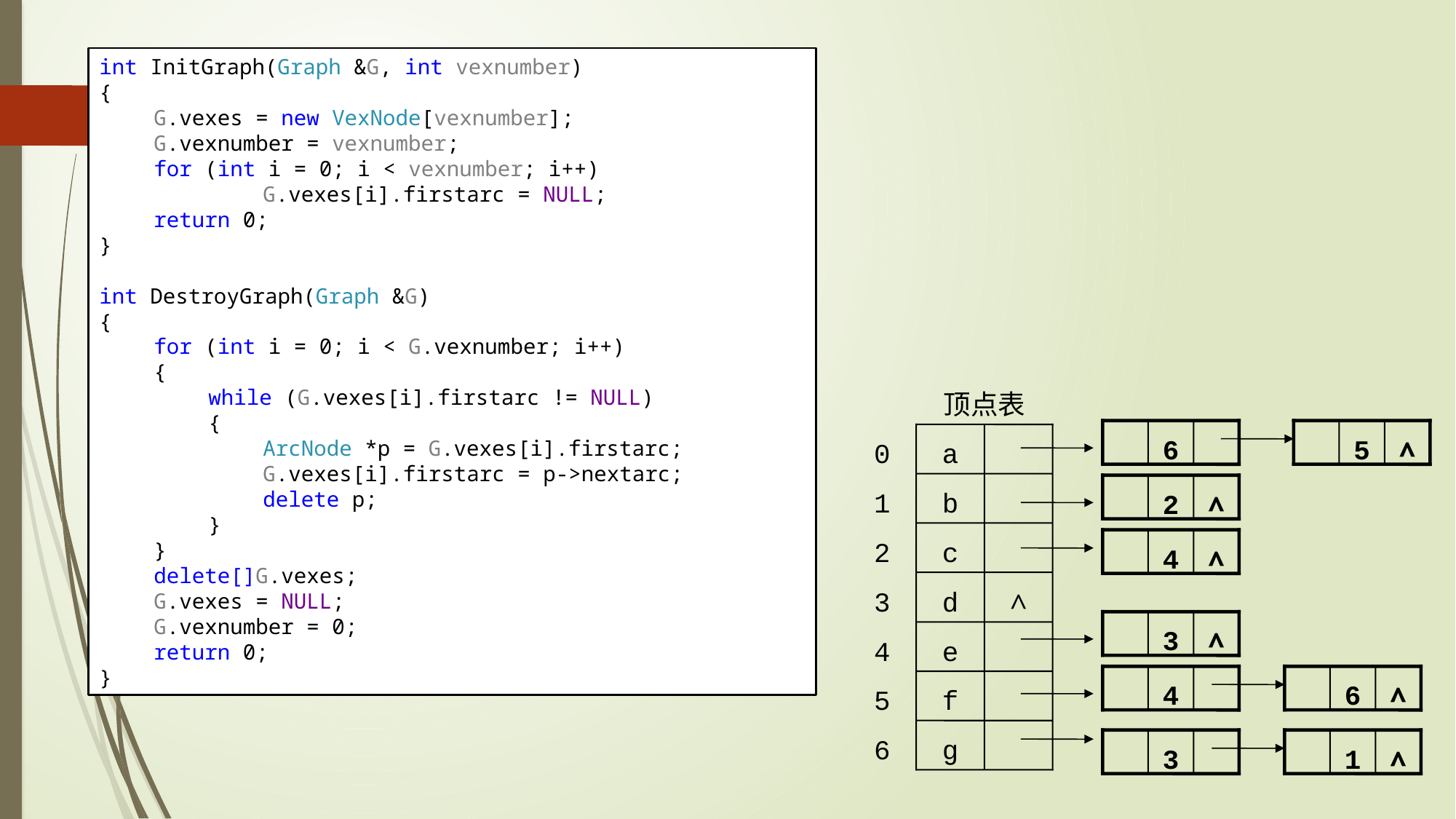

int InitGraph(Graph &G, int vexnumber)
{
G.vexes = new VexNode[vexnumber];
G.vexnumber = vexnumber;
for (int i = 0; i < vexnumber; i++)
	G.vexes[i].firstarc = NULL;
return 0;
}

int DestroyGraph(Graph &G)
{
for (int i = 0; i < G.vexnumber; i++)
{
while (G.vexes[i].firstarc != NULL)
{
ArcNode *p = G.vexes[i].firstarc;
G.vexes[i].firstarc = p->nextarc;
delete p;
}
}
delete[]G.vexes;
G.vexes = NULL;
G.vexnumber = 0;
return 0;
}

顶点表

6

5

∧

0

a

1

b

2

∧

2

c

4

∧

3

d

∧

3

∧

4

e

4

6

∧

5

f

6

g

3

1

∧